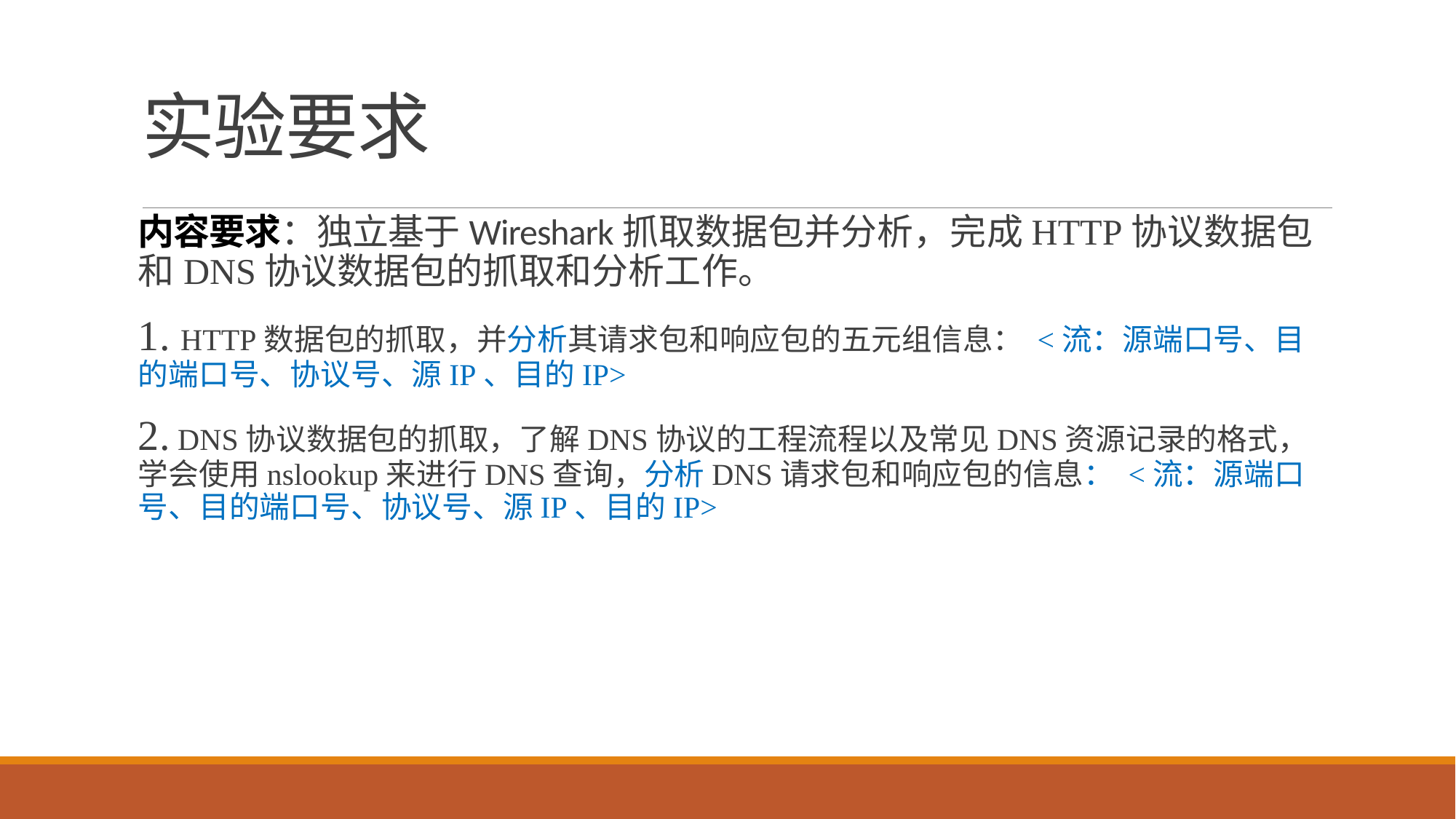

# 实验要求
内容要求：独立基于Wireshark抓取数据包并分析，完成HTTP协议数据包和DNS协议数据包的抓取和分析工作。
1. HTTP数据包的抓取，并分析其请求包和响应包的五元组信息： <流：源端口号、目的端口号、协议号、源IP、目的IP>
2. DNS协议数据包的抓取，了解DNS协议的工程流程以及常见DNS资源记录的格式，学会使用nslookup来进行DNS查询，分析DNS请求包和响应包的信息： <流：源端口号、目的端口号、协议号、源IP、目的IP>